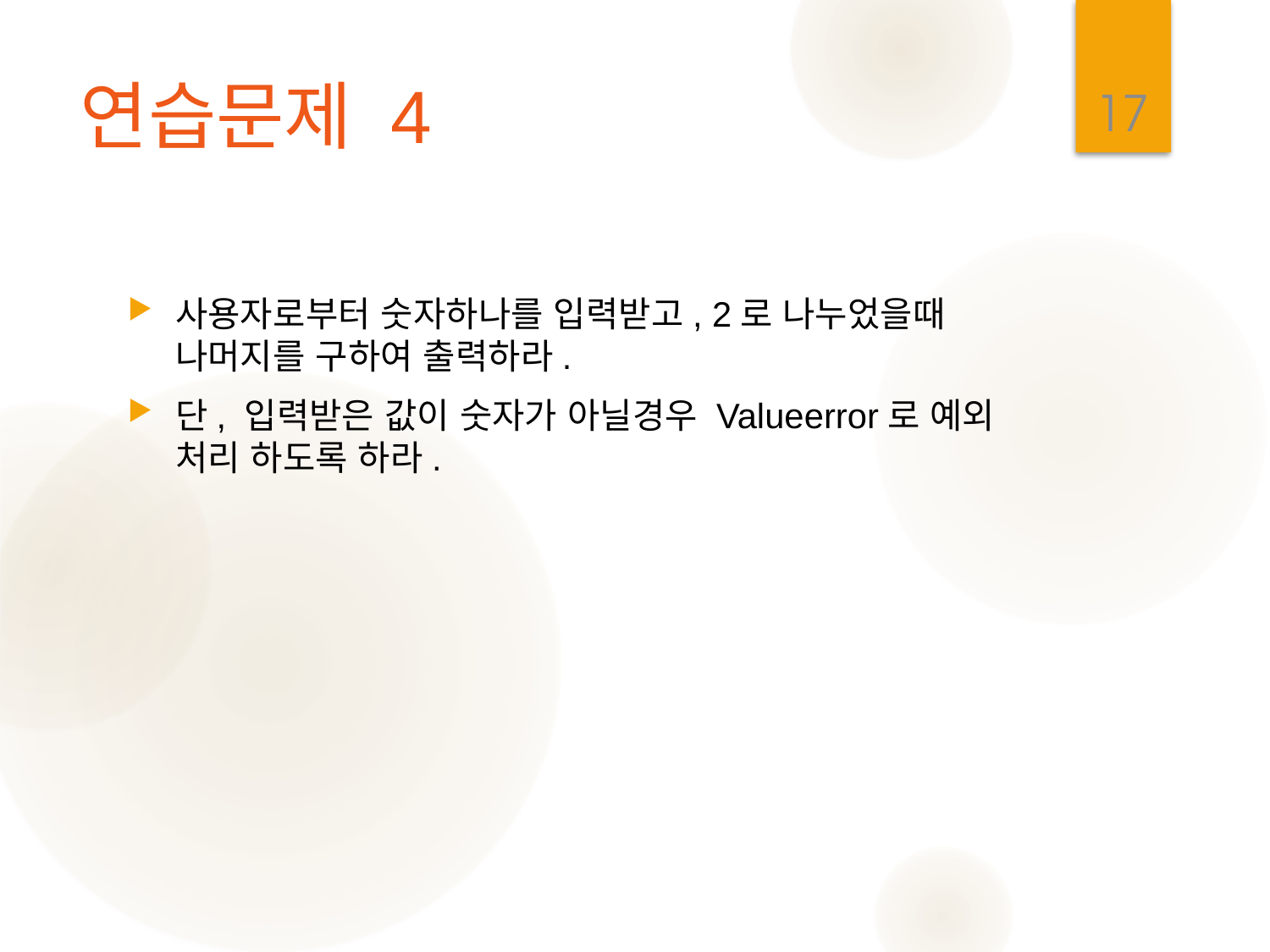

17
# 연습문제 4
사용자로부터 숫자하나를 입력받고, 2로 나누었을때 나머지를 구하여 출력하라.
단, 입력받은 값이 숫자가 아닐경우 Valueerror로 예외 처리 하도록 하라.